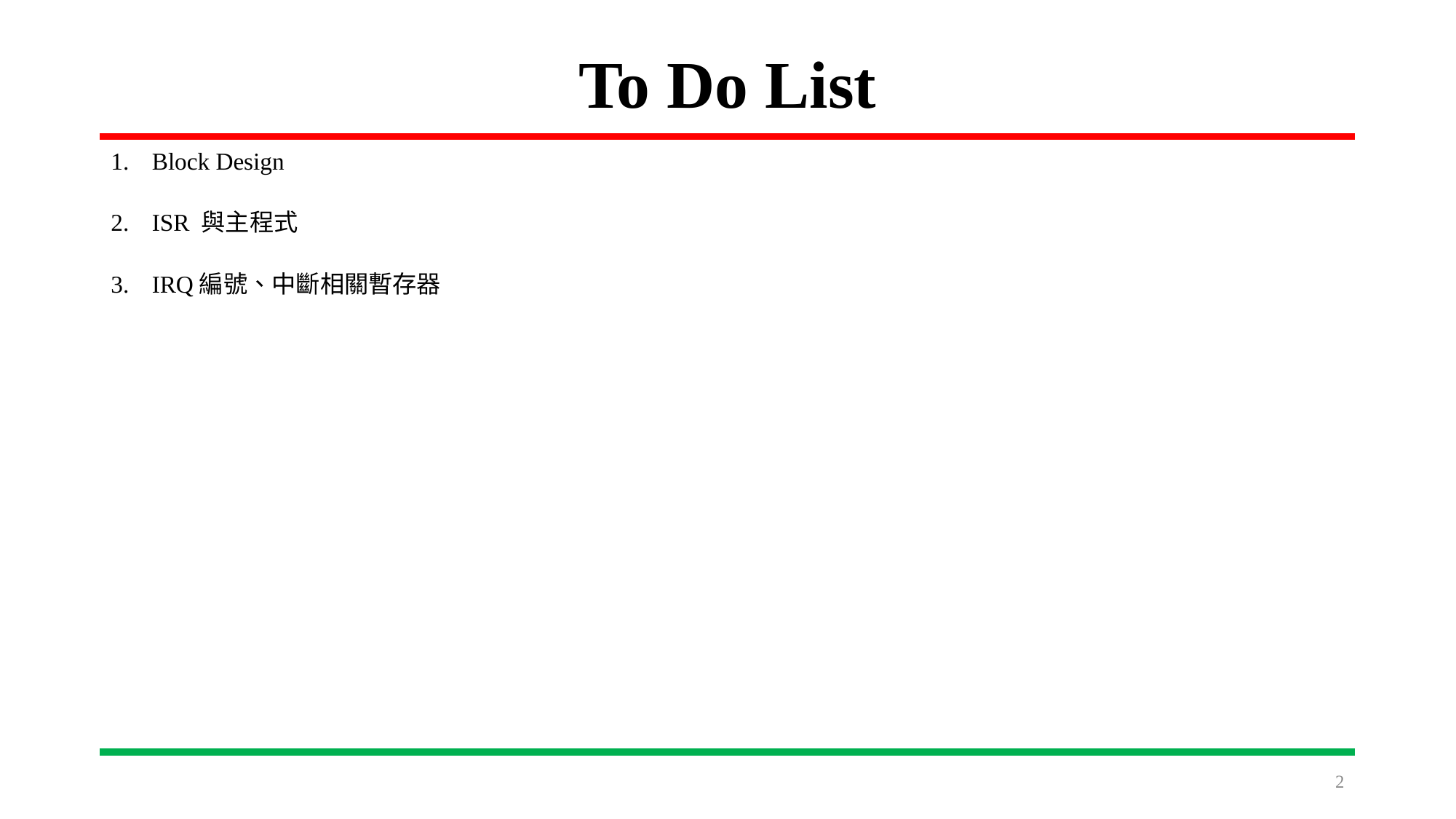

# To Do List
Block Design

ISR 與主程式

IRQ編號、中斷相關暫存器
2